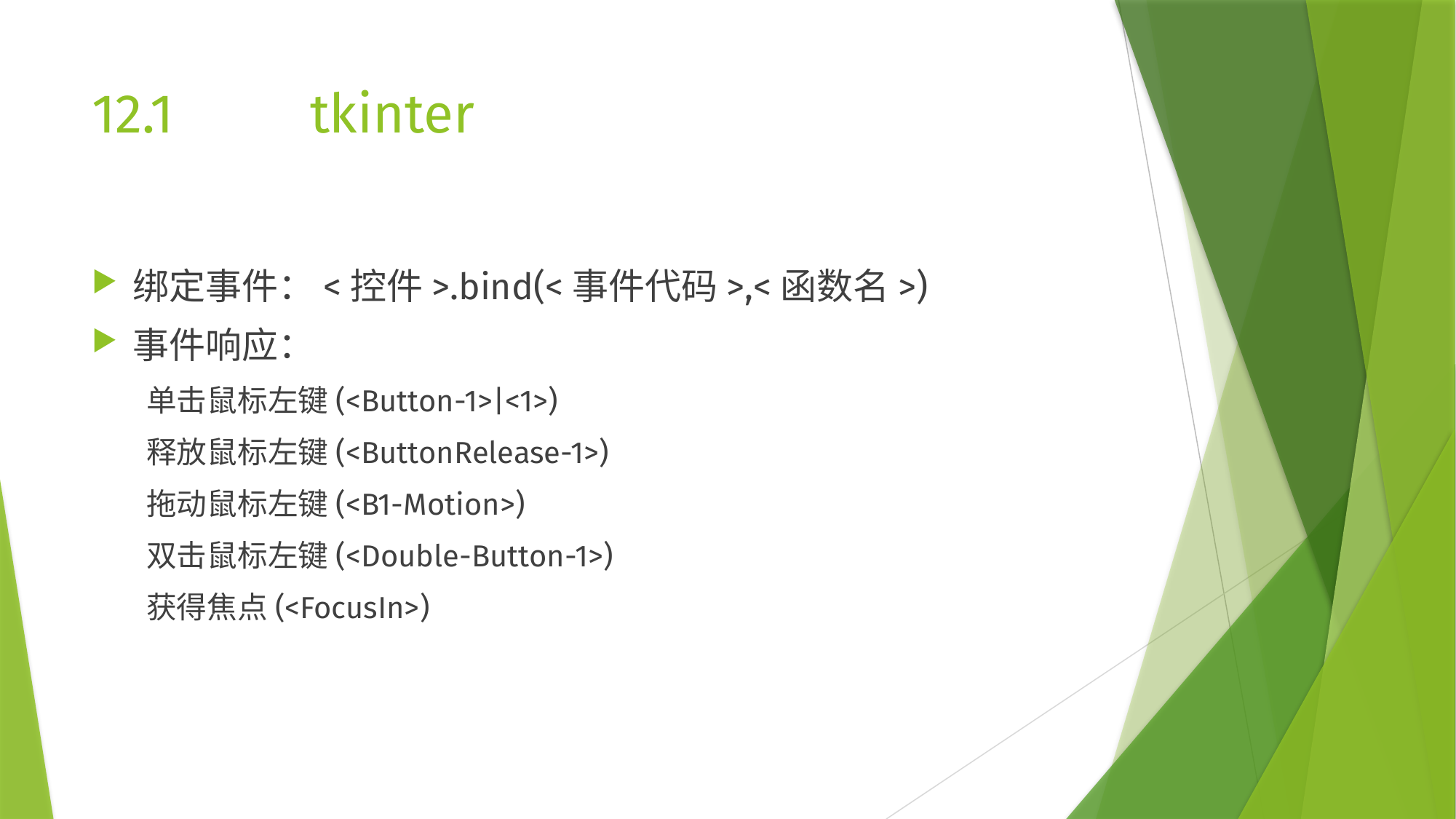

# 12.1		tkinter
绑定事件：<控件>.bind(<事件代码>,<函数名>)
事件响应：
单击鼠标左键(<Button-1>|<1>)
释放鼠标左键(<ButtonRelease-1>)
拖动鼠标左键(<B1-Motion>)
双击鼠标左键(<Double-Button-1>)
获得焦点(<FocusIn>)